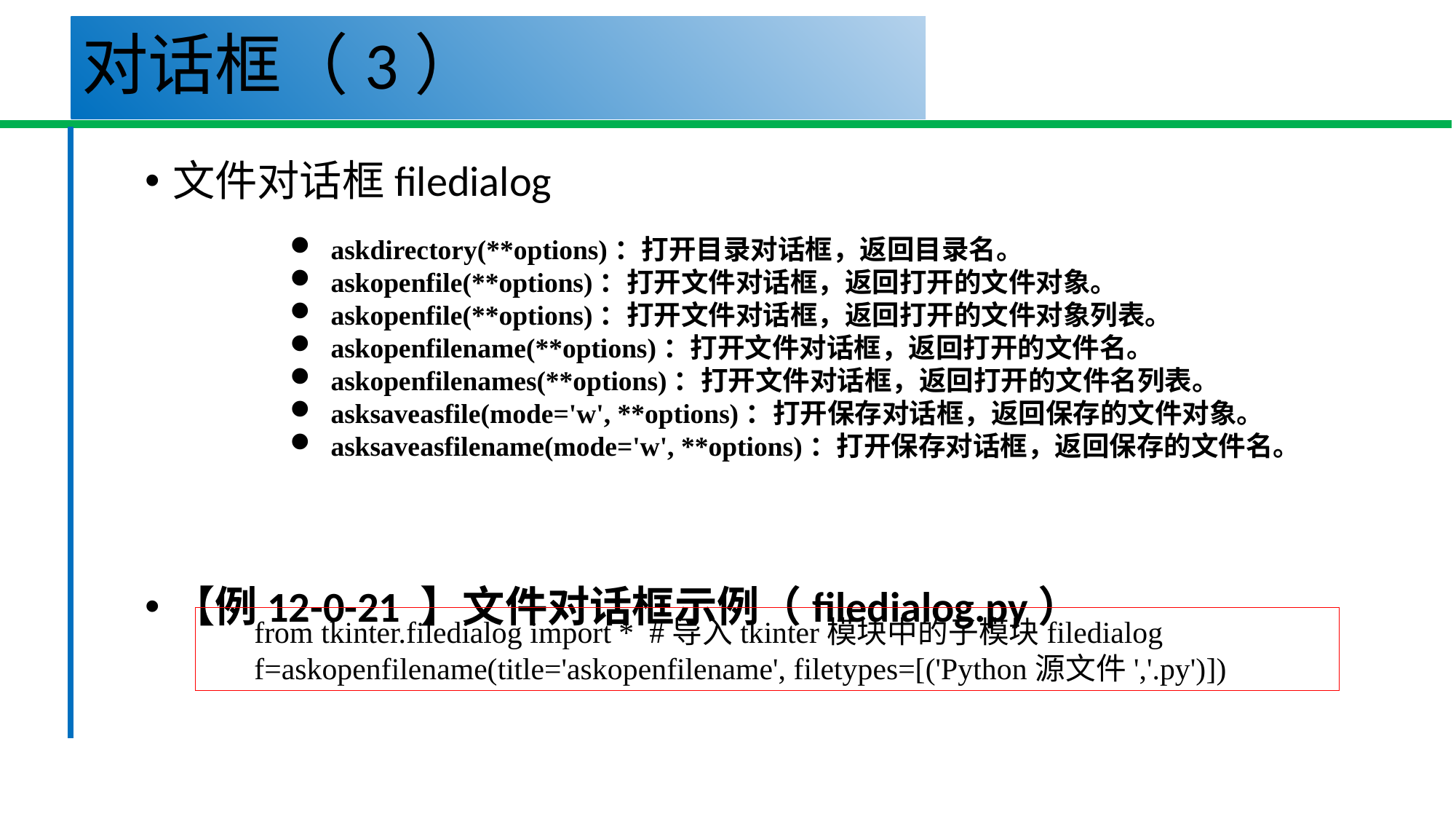

# 对话框（3）
文件对话框filedialog

【例12-0-21 】文件对话框示例（filedialog.py）
askdirectory(**options)：打开目录对话框，返回目录名。
askopenfile(**options)：打开文件对话框，返回打开的文件对象。
askopenfile(**options)：打开文件对话框，返回打开的文件对象列表。
askopenfilename(**options)：打开文件对话框，返回打开的文件名。
askopenfilenames(**options)：打开文件对话框，返回打开的文件名列表。
asksaveasfile(mode='w', **options)：打开保存对话框，返回保存的文件对象。
asksaveasfilename(mode='w', **options)：打开保存对话框，返回保存的文件名。
from tkinter.filedialog import *  #导入tkinter模块中的子模块filedialog
f=askopenfilename(title='askopenfilename', filetypes=[('Python源文件','.py')])